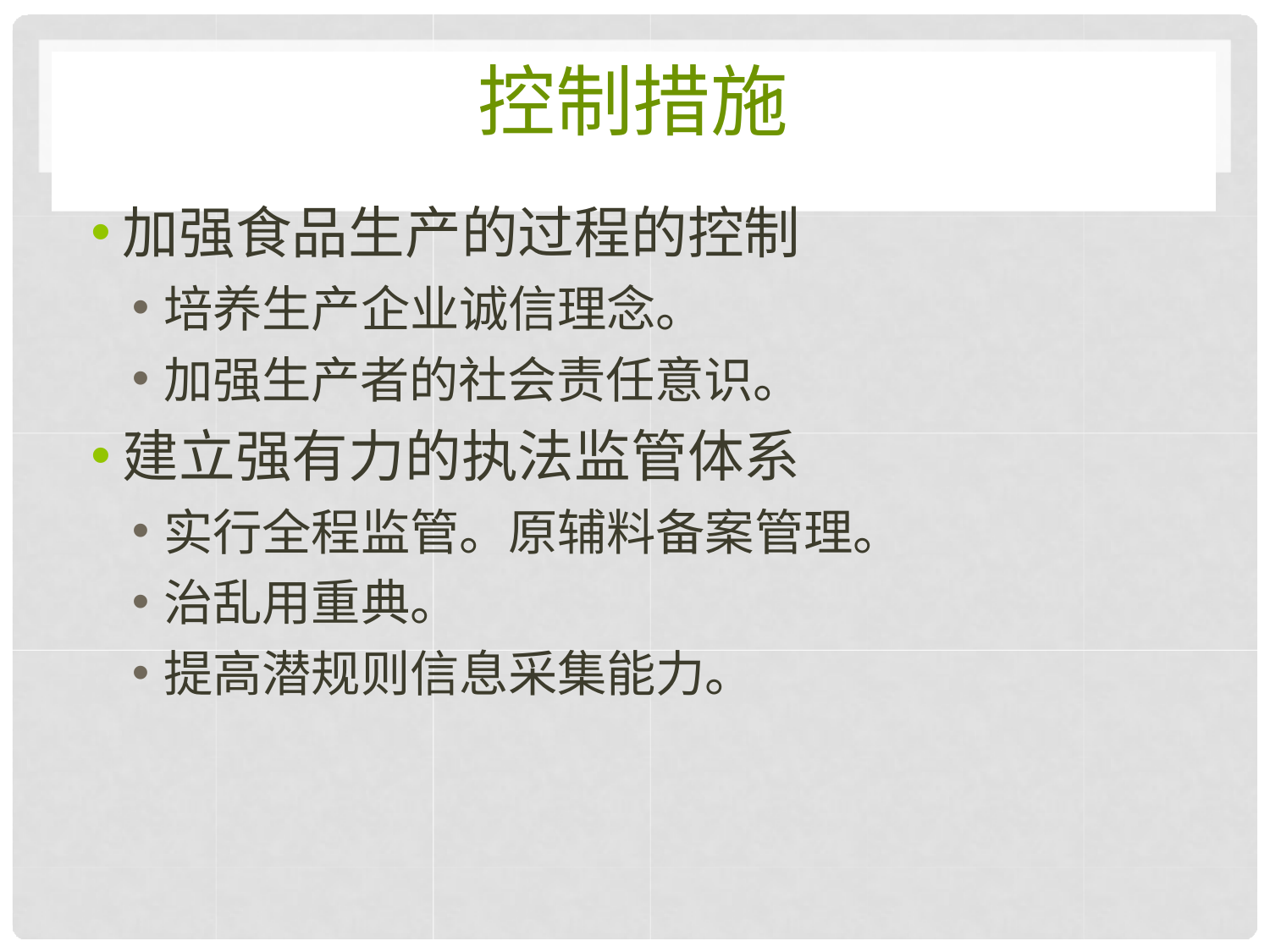

# 控制措施
加强食品生产的过程的控制
培养生产企业诚信理念。
加强生产者的社会责任意识。
建立强有力的执法监管体系
实行全程监管。原辅料备案管理。
治乱用重典。
提高潜规则信息采集能力。